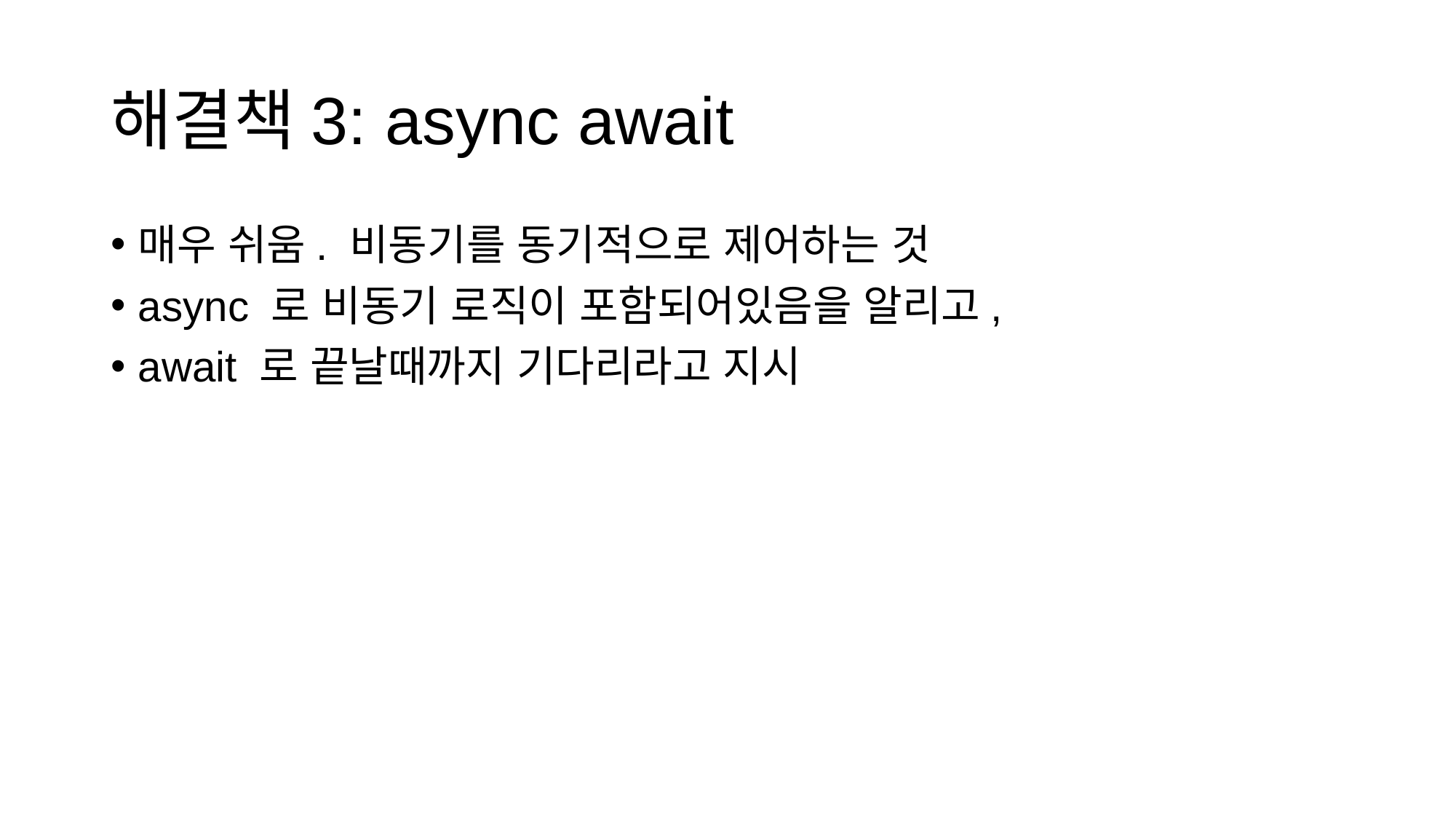

# 해결책3: async await
매우 쉬움. 비동기를 동기적으로 제어하는 것
async 로 비동기 로직이 포함되어있음을 알리고,
await 로 끝날때까지 기다리라고 지시